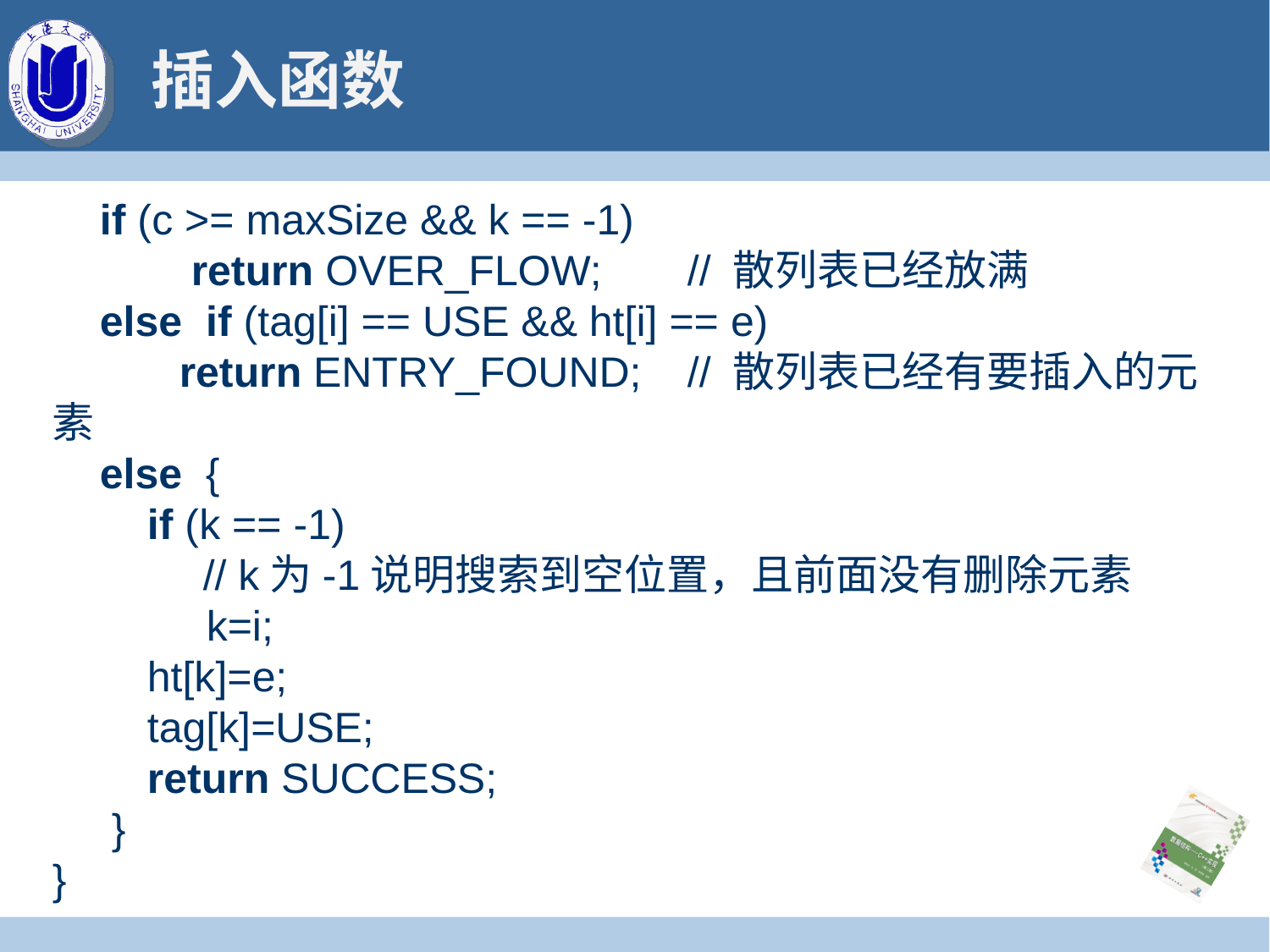

# 插入函数
    if (c >= maxSize && k == -1)
	 return OVER_FLOW; 	// 散列表已经放满
    else  if (tag[i] == USE && ht[i] == e)
     	return ENTRY_FOUND; 	// 散列表已经有要插入的元素
    else  {
        if (k == -1)
	  // k为-1说明搜索到空位置，且前面没有删除元素
             k=i;
        ht[k]=e;
        tag[k]=USE;
        return SUCCESS;
     }
}